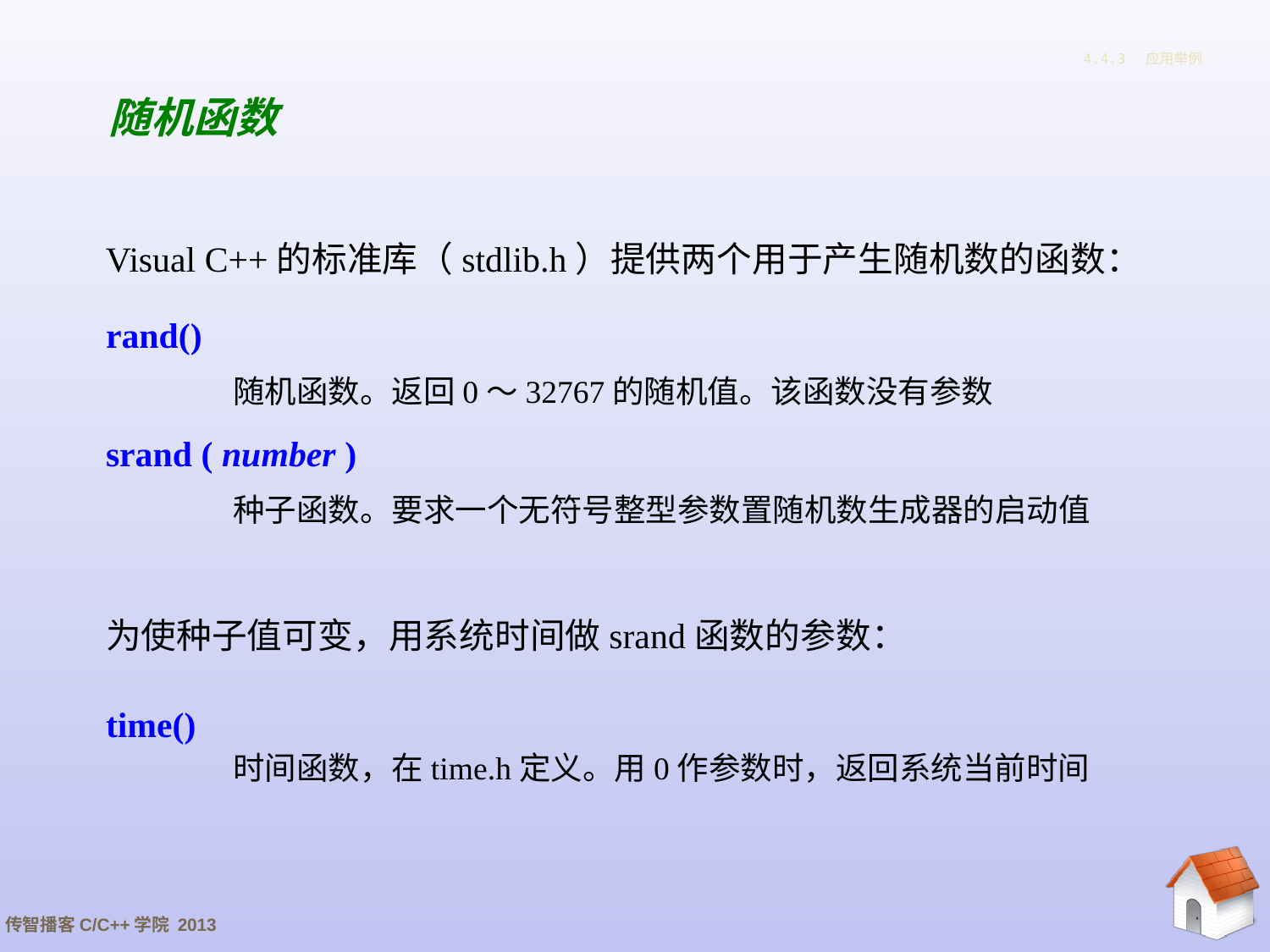

# 4.4.3  应用举例
随机函数
Visual C++的标准库（stdlib.h）提供两个用于产生随机数的函数：
rand()
	随机函数。返回0～32767的随机值。该函数没有参数
srand ( number )
	种子函数。要求一个无符号整型参数置随机数生成器的启动值
为使种子值可变，用系统时间做srand函数的参数：
time()
	时间函数，在time.h定义。用0作参数时，返回系统当前时间